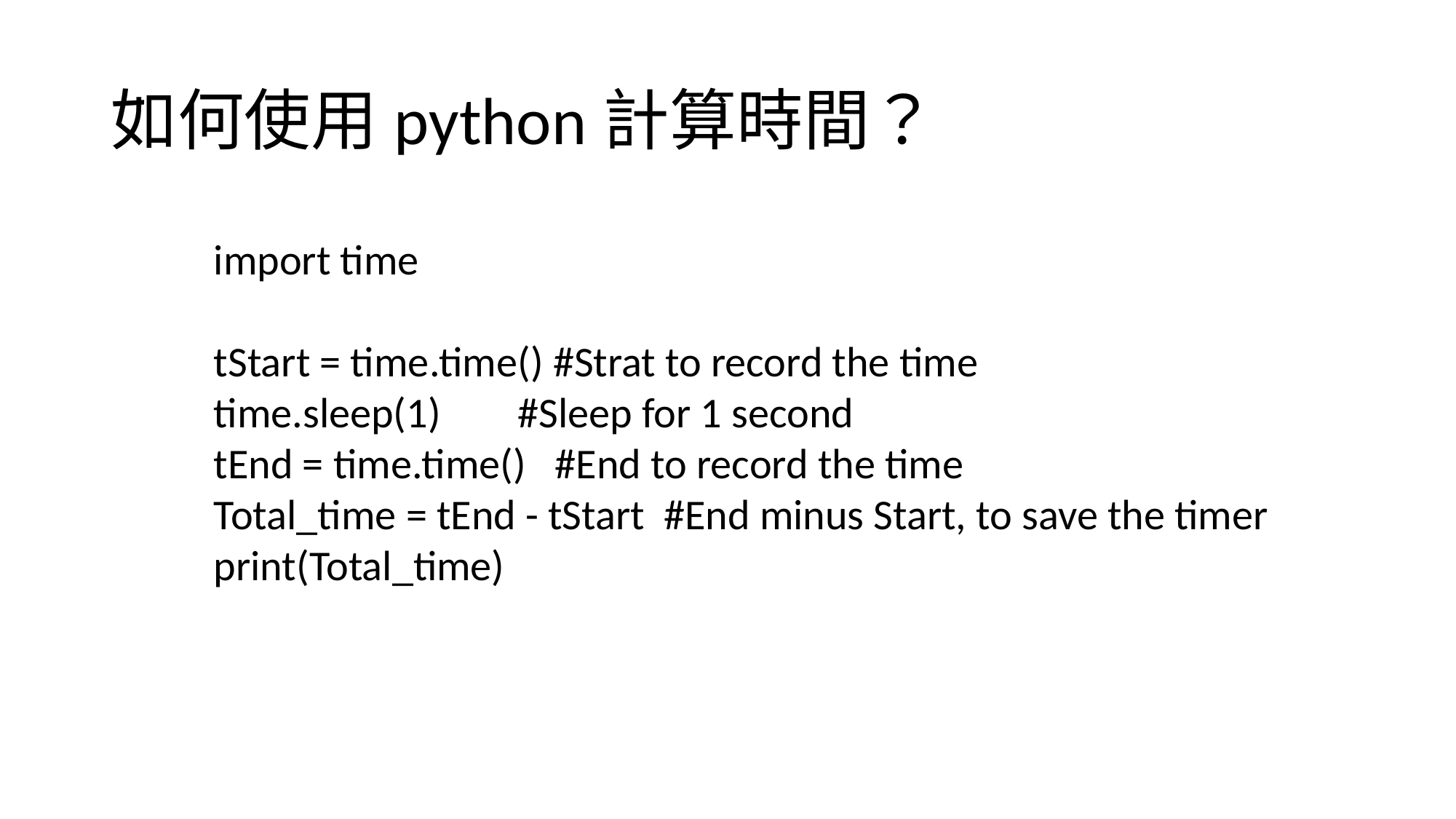

# 如何使用python計算時間？
import time

tStart = time.time() #Strat to record the time
time.sleep(1)        #Sleep for 1 second
tEnd = time.time()   #End to record the time
Total_time = tEnd - tStart  #End minus Start, to save the timer
print(Total_time)